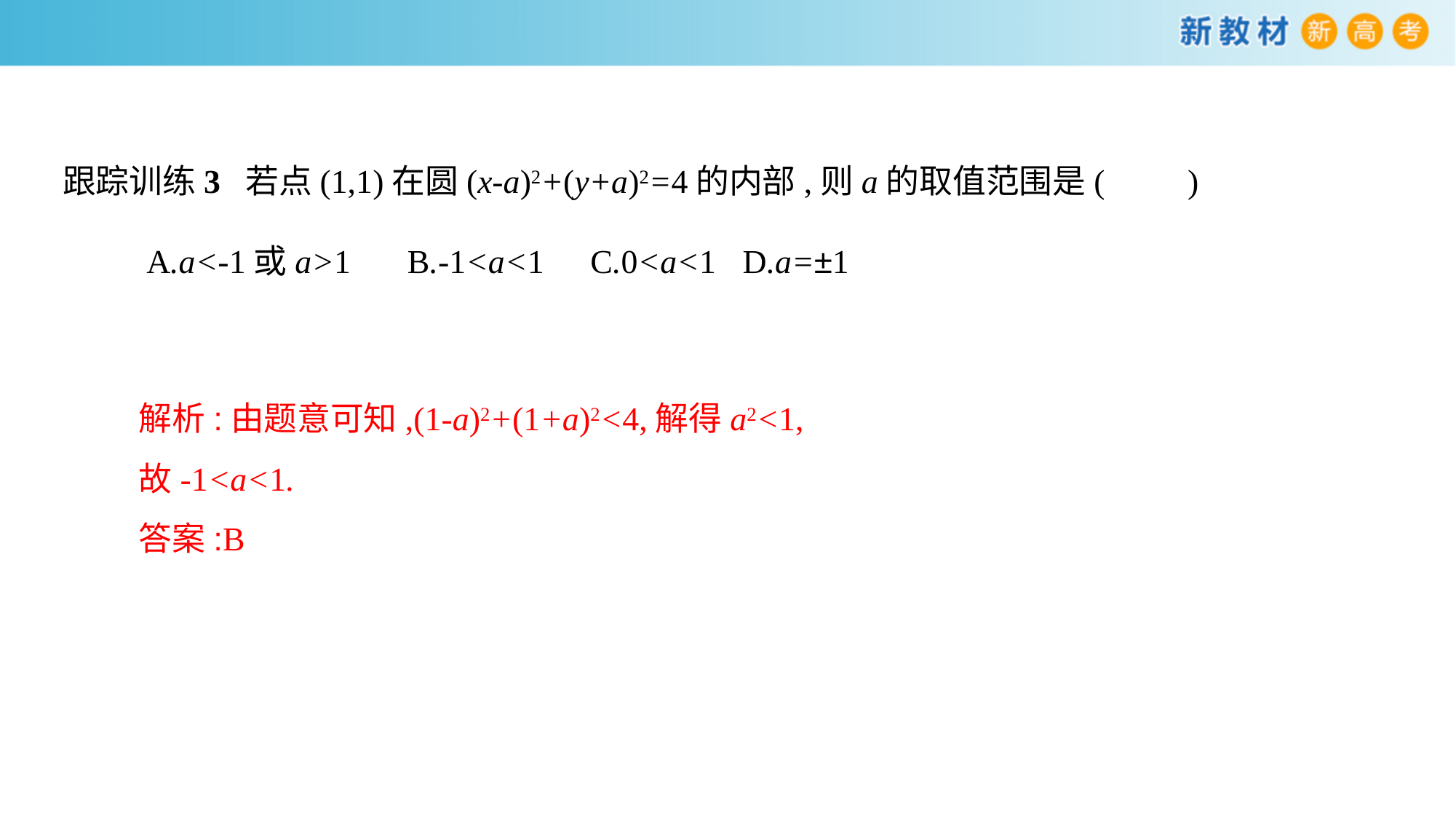

跟踪训练3  若点(1,1)在圆(x-a)2+(y+a)2=4的内部,则a的取值范围是(　　)
          A.a<-1或a>1	     B.-1<a<1     C.0<a<1	   D.a=±1
解析:由题意可知,(1-a)2+(1+a)2<4,解得a2<1,
故-1<a<1.
答案:B